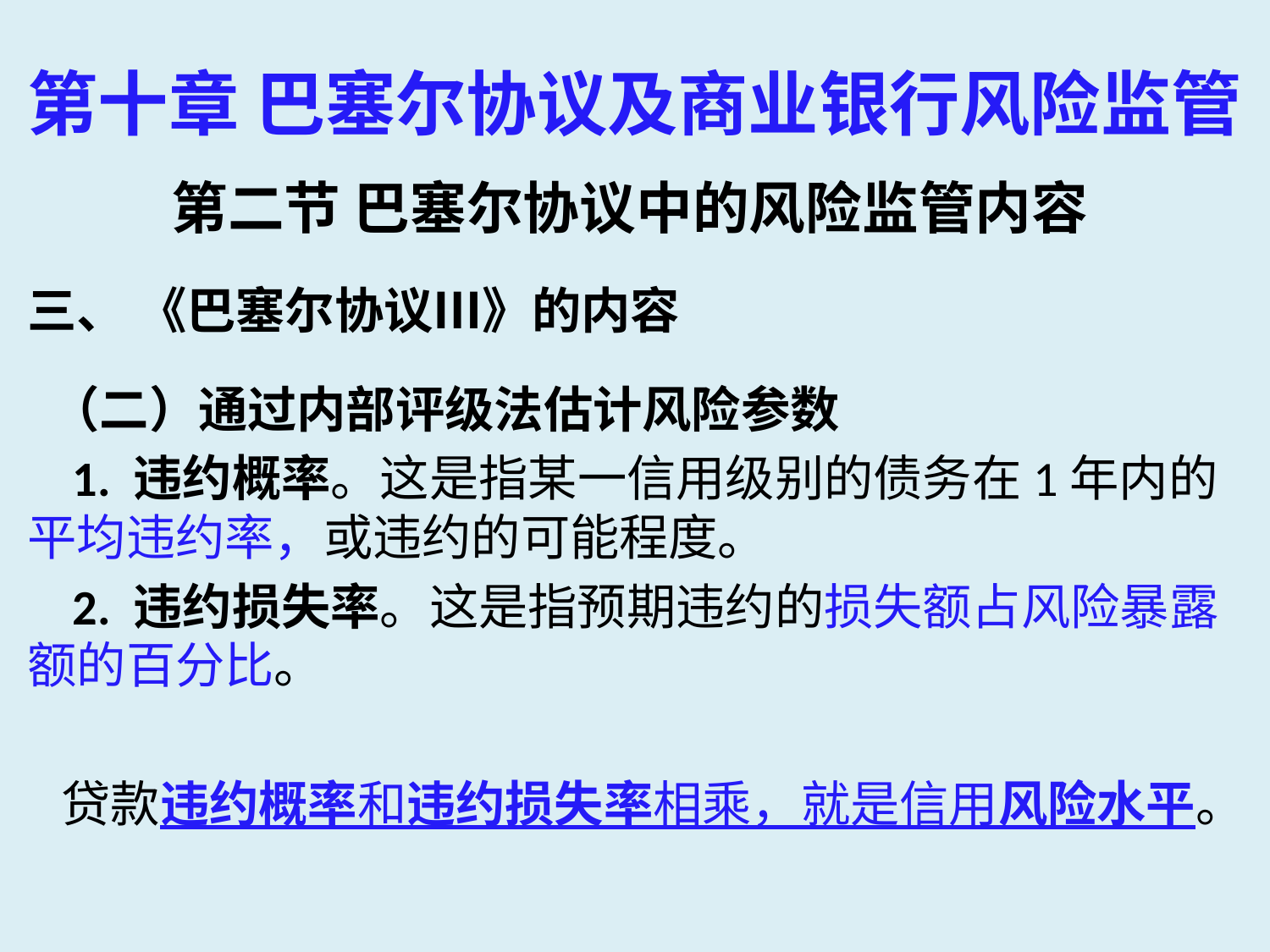

# 第十章 巴塞尔协议及商业银行风险监管
第二节 巴塞尔协议中的风险监管内容
三、 《巴塞尔协议Ⅲ》的内容
 （二）通过内部评级法估计风险参数
    1. 违约概率。这是指某一信用级别的债务在1年内的平均违约率，或违约的可能程度。
    2. 违约损失率。这是指预期违约的损失额占风险暴露额的百分比。

  贷款违约概率和违约损失率相乘，就是信用风险水平。
35